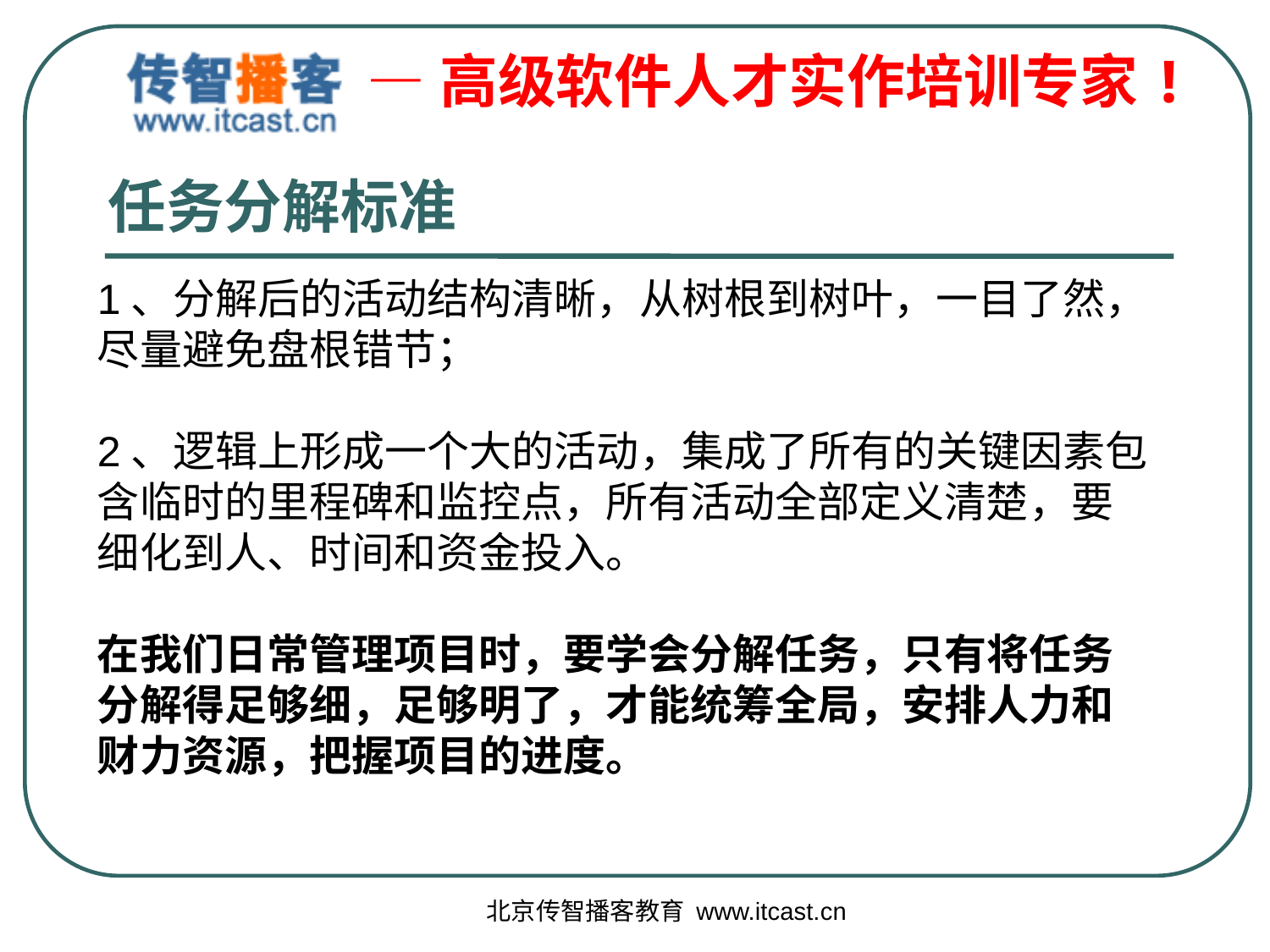

# 任务分解标准
1、分解后的活动结构清晰，从树根到树叶，一目了然，尽量避免盘根错节；

2、逻辑上形成一个大的活动，集成了所有的关键因素包含临时的里程碑和监控点，所有活动全部定义清楚，要细化到人、时间和资金投入。

在我们日常管理项目时，要学会分解任务，只有将任务分解得足够细，足够明了，才能统筹全局，安排人力和财力资源，把握项目的进度。
北京传智播客教育 www.itcast.cn